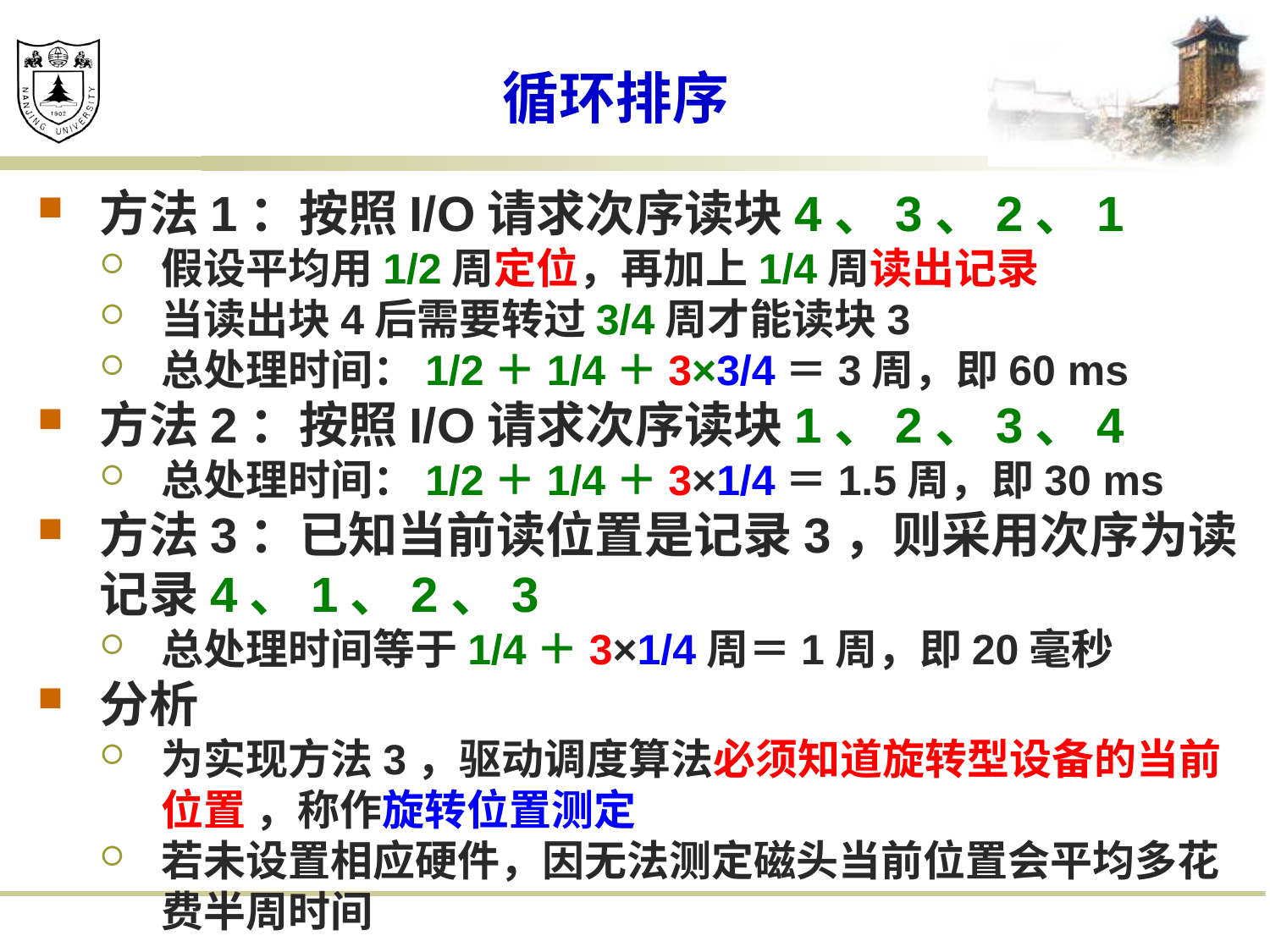

# 循环排序
方法1：按照I/O请求次序读块4、3、2、1
假设平均用1/2周定位，再加上1/4周读出记录
当读出块4后需要转过3/4周才能读块3
总处理时间：1/2＋1/4＋3×3/4＝3周，即60 ms
方法2：按照I/O请求次序读块1、2、3、4
总处理时间：1/2＋1/4＋3×1/4＝1.5周，即30 ms
方法3：已知当前读位置是记录3，则采用次序为读记录4、1、2、3
总处理时间等于1/4＋3×1/4周＝1周，即20毫秒
分析
为实现方法3，驱动调度算法必须知道旋转型设备的当前位置 ，称作旋转位置测定
若未设置相应硬件，因无法测定磁头当前位置会平均多花费半周时间

53